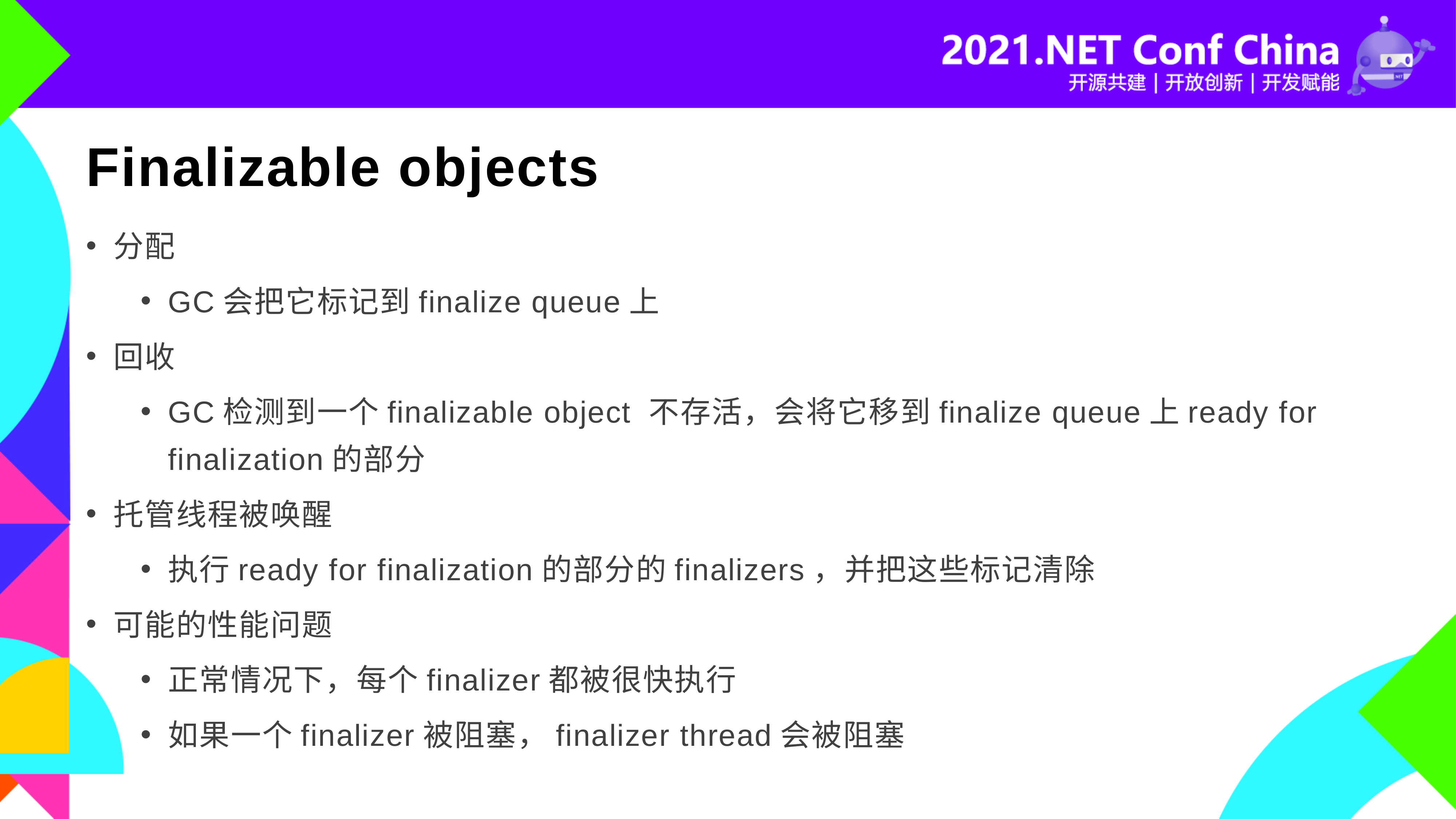

# Finalizable objects
分配
GC会把它标记到finalize queue上
回收
GC检测到一个finalizable object 不存活，会将它移到finalize queue上ready for finalization的部分
托管线程被唤醒
执行ready for finalization的部分的finalizers，并把这些标记清除
可能的性能问题
正常情况下，每个finalizer都被很快执行
如果一个finalizer被阻塞，finalizer thread会被阻塞